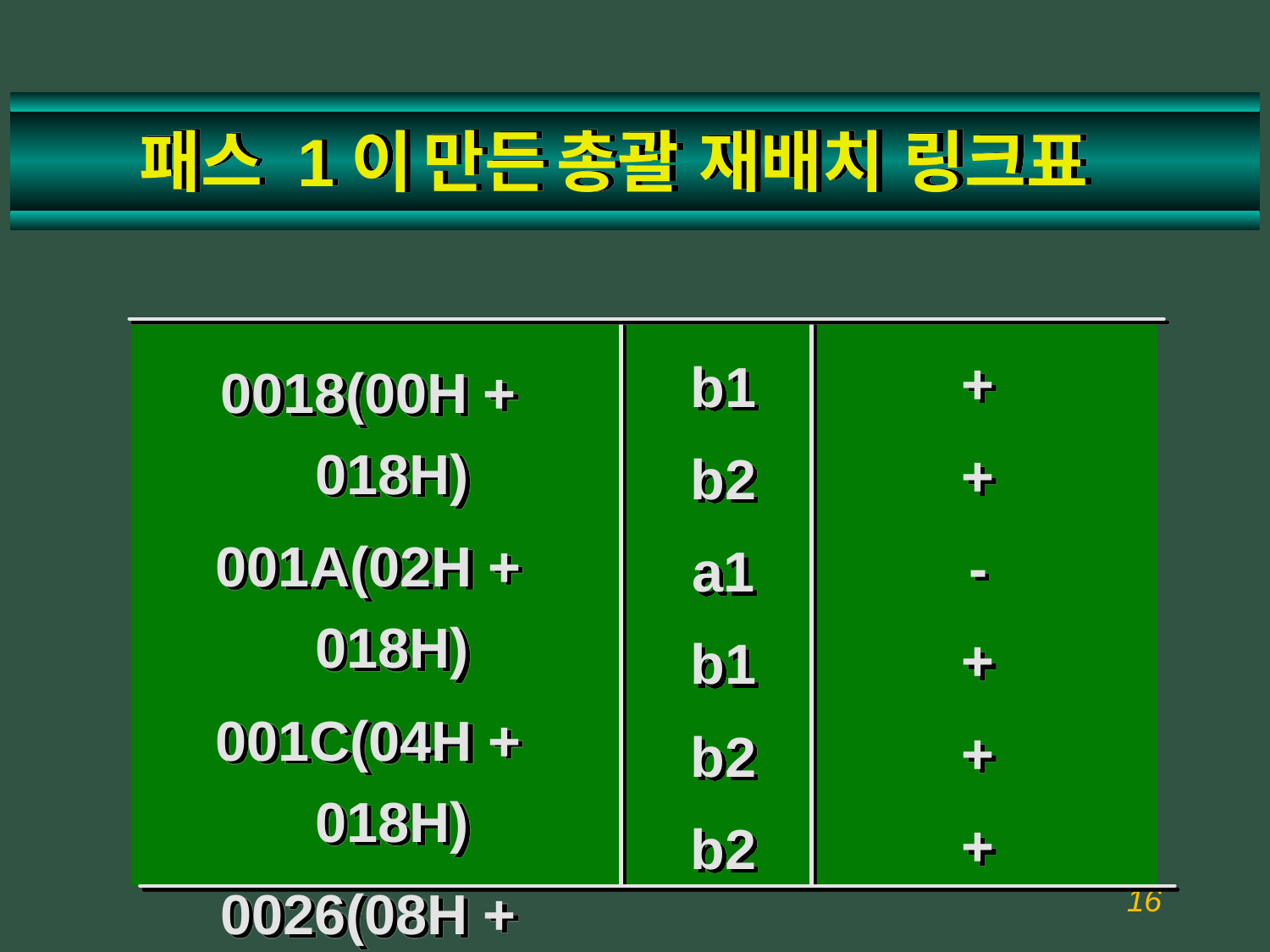

# 패스 1이 만든 총괄 재배치 링크표

+
+
-
+
+
+
b1
b2
a1
b1
b2
b2
0018(00H + 018H)
001A(02H + 018H)
001C(04H + 018H)
0026(08H + 018H)
0028(10H + 018H)
002A(12H + 018H)
16